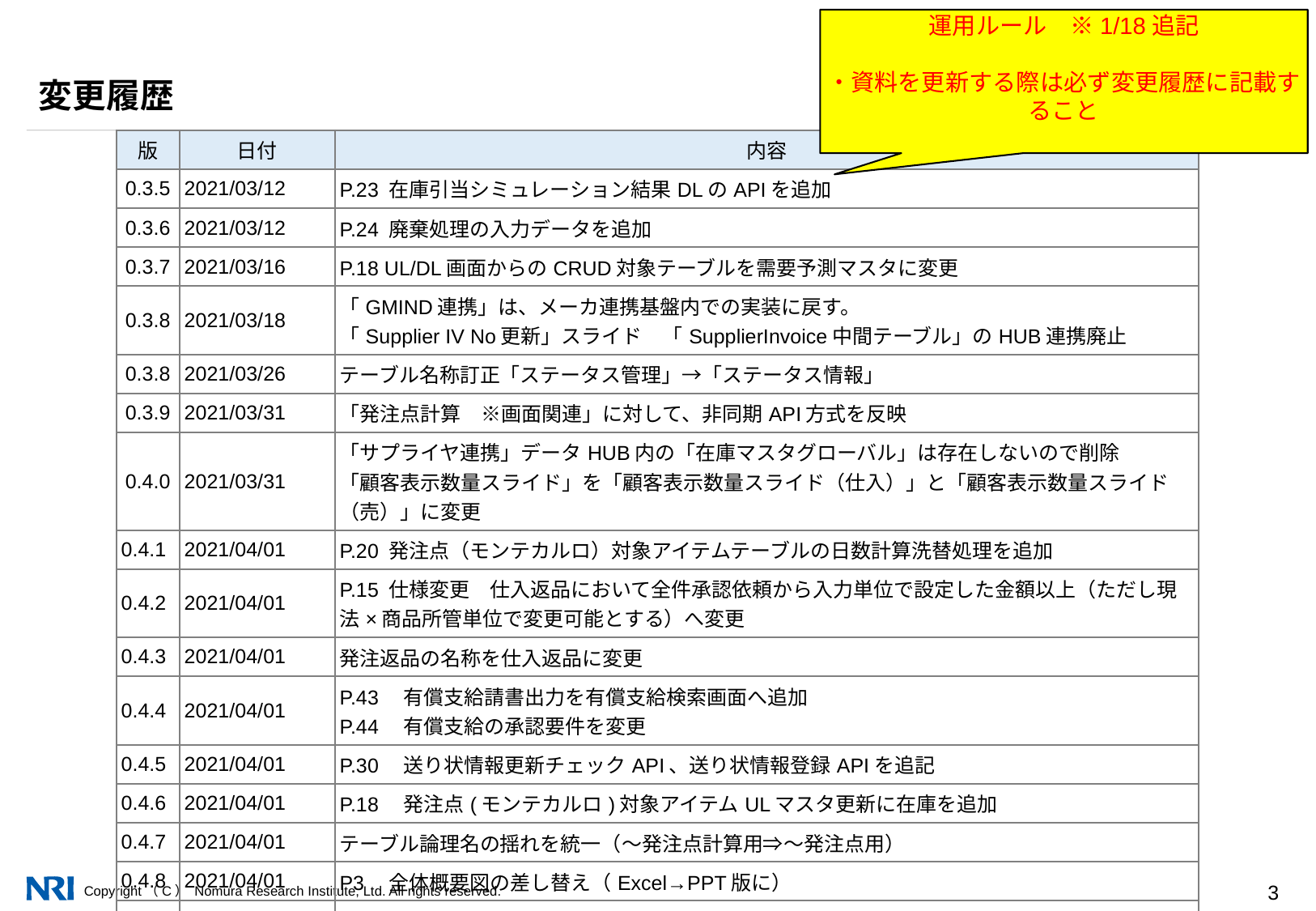

運用ルール　※1/18追記

・資料を更新する際は必ず変更履歴に記載すること
変更履歴
| 版 | 日付 | 内容 |
| --- | --- | --- |
| 0.3.5 | 2021/03/12 | P.23 在庫引当シミュレーション結果DLのAPIを追加 |
| 0.3.6 | 2021/03/12 | P.24 廃棄処理の入力データを追加 |
| 0.3.7 | 2021/03/16 | P.18 UL/DL画面からのCRUD対象テーブルを需要予測マスタに変更 |
| 0.3.8 | 2021/03/18 | 「GMIND連携」は、メーカ連携基盤内での実装に戻す。 「Supplier IV No更新」スライド　「SupplierInvoice中間テーブル」のHUB連携廃止 |
| 0.3.8 | 2021/03/26 | テーブル名称訂正「ステータス管理」→「ステータス情報」 |
| 0.3.9 | 2021/03/31 | 「発注点計算　※画面関連」に対して、非同期API方式を反映 |
| 0.4.0 | 2021/03/31 | 「サプライヤ連携」データHUB内の「在庫マスタグローバル」は存在しないので削除 「顧客表示数量スライド」を「顧客表示数量スライド（仕入）」と「顧客表示数量スライド（売）」に変更 |
| 0.4.1 | 2021/04/01 | P.20 発注点（モンテカルロ）対象アイテムテーブルの日数計算洗替処理を追加 |
| 0.4.2 | 2021/04/01 | P.15 仕様変更　仕入返品において全件承認依頼から入力単位で設定した金額以上（ただし現法×商品所管単位で変更可能とする）へ変更 |
| 0.4.3 | 2021/04/01 | 発注返品の名称を仕入返品に変更 |
| 0.4.4 | 2021/04/01 | P.43　有償支給請書出力を有償支給検索画面へ追加 P.44　有償支給の承認要件を変更 |
| 0.4.5 | 2021/04/01 | P.30　送り状情報更新チェックAPI、送り状情報登録APIを追記 |
| 0.4.6 | 2021/04/01 | P.18　発注点(モンテカルロ)対象アイテムULマスタ更新に在庫を追加 |
| 0.4.7 | 2021/04/01 | テーブル論理名の揺れを統一（～発注点計算用⇒～発注点用） |
| 0.4.8 | 2021/04/01 | P3　全体概要図の差し替え（Excel→PPT版に） |
| 0.4.9 | 2021/04/05 | P.30 ロジGW上の出荷明細、出荷明細照会APIを追記 |
| 0.5.1 | 2021/04/12 | P.43 有償支給検索の注文請書出力のフローを追加 |
| 0.5.2 | 2021/04/12 | P.30 ロジGW上の出荷明細、出荷明細照会APIを削除 |